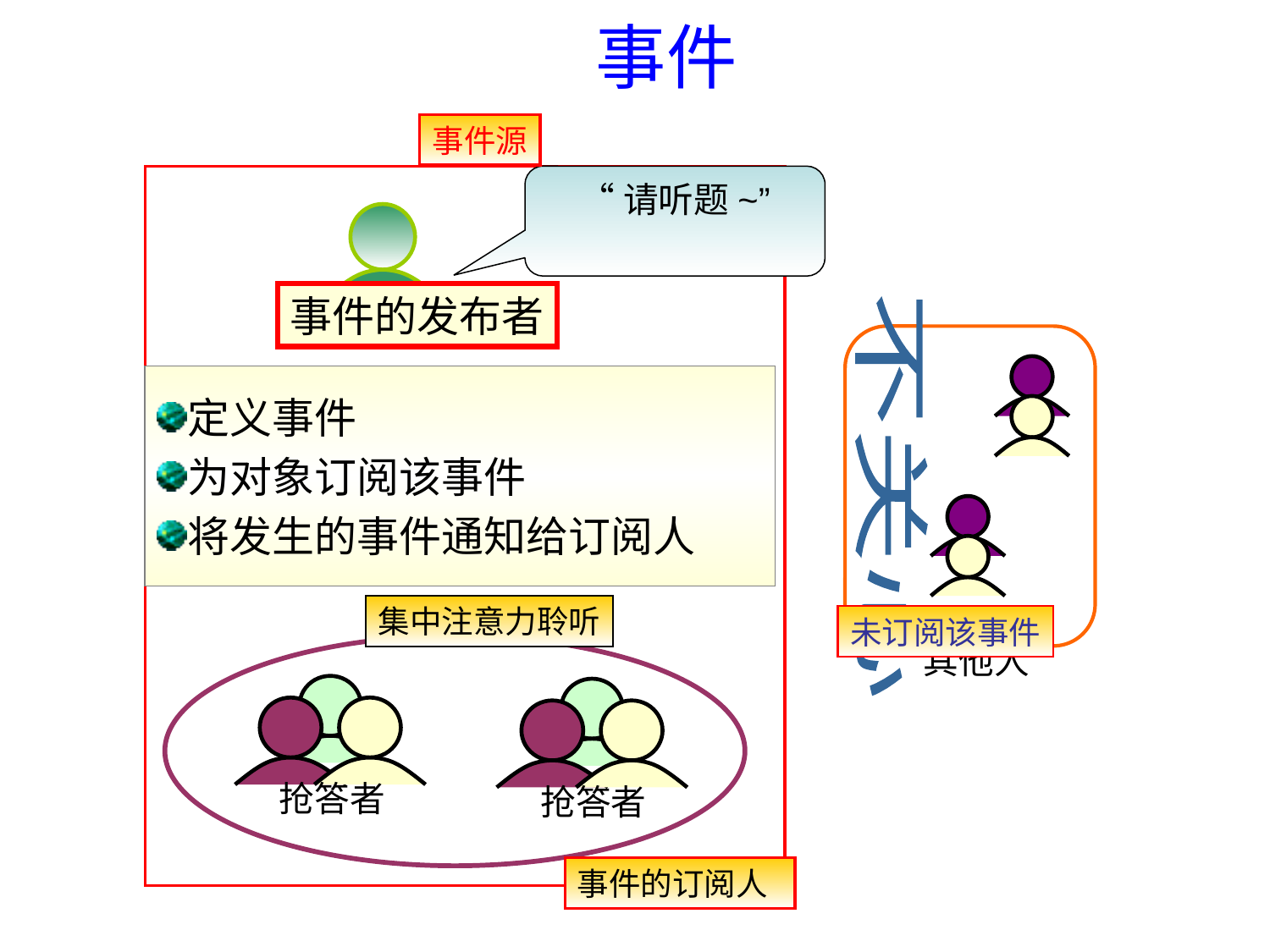

# 事件
事件源

“请听题~”

   宣布人
事件的发布者

定义事件
为对象订阅该事件
将发生的事件通知给订阅人

不关心

集中注意力聆听
未订阅该事件
其他人

抢答者

抢答者
事件的订阅人